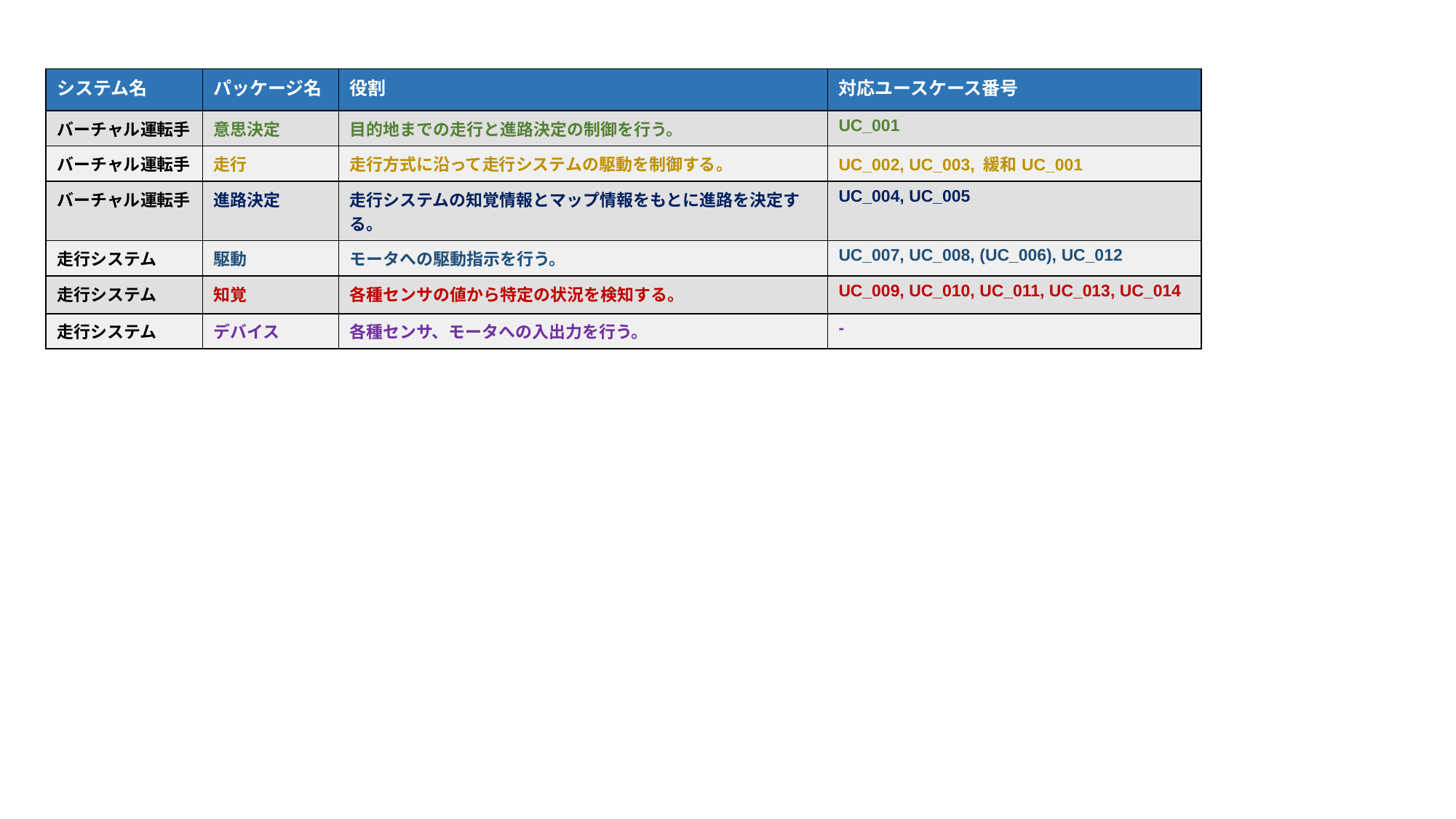

| システム名 | パッケージ名 | 役割 | 対応ユースケース番号 |
| --- | --- | --- | --- |
| バーチャル運転手 | 意思決定 | 目的地までの走行と進路決定の制御を行う。 | UC\_001 |
| バーチャル運転手 | 走行 | 走行方式に沿って走行システムの駆動を制御する。 | UC\_002, UC\_003, 緩和UC\_001 |
| バーチャル運転手 | 進路決定 | 走行システムの知覚情報とマップ情報をもとに進路を決定する。 | UC\_004, UC\_005 |
| 走行システム | 駆動 | モータへの駆動指示を行う。 | UC\_007, UC\_008, (UC\_006), UC\_012 |
| 走行システム | 知覚 | 各種センサの値から特定の状況を検知する。 | UC\_009, UC\_010, UC\_011, UC\_013, UC\_014 |
| 走行システム | デバイス | 各種センサ、モータへの入出力を行う。 | - |